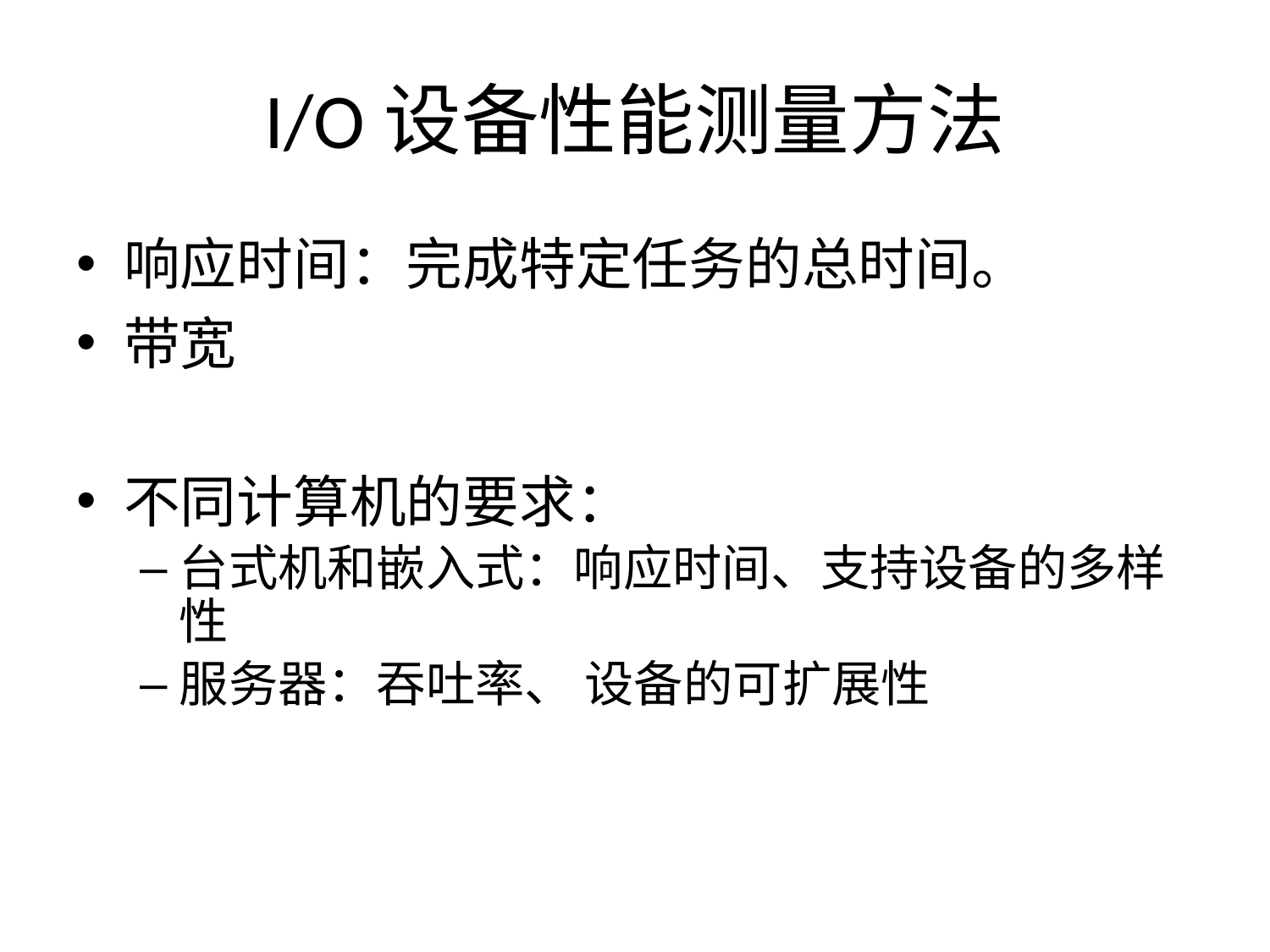

# I/O设备性能测量方法
响应时间：完成特定任务的总时间。
带宽

不同计算机的要求：
台式机和嵌入式：响应时间、支持设备的多样性
服务器：吞吐率、 设备的可扩展性